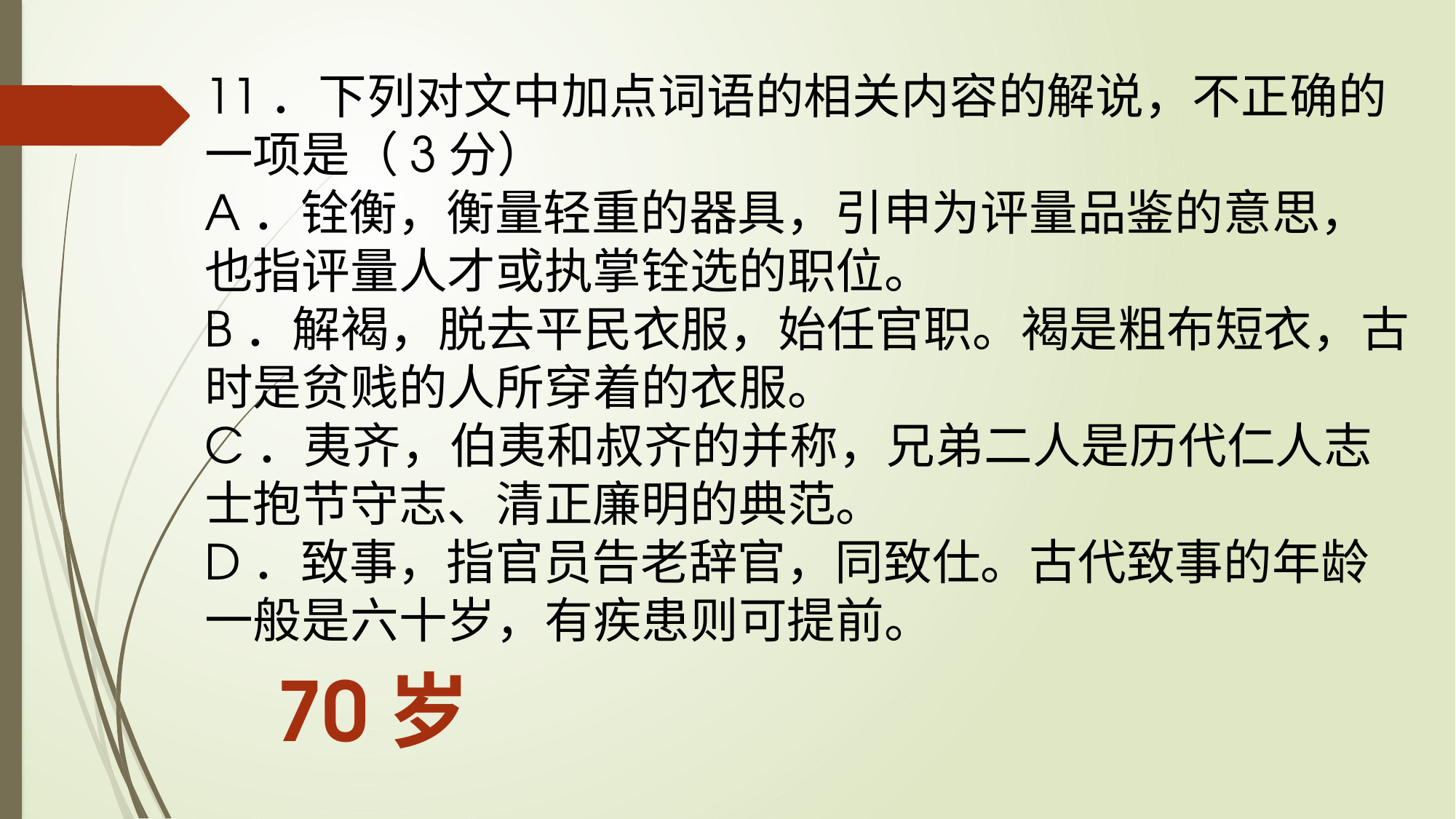

11．下列对文中加点词语的相关内容的解说，不正确的一项是（3分）A．铨衡，衡量轻重的器具，引申为评量品鉴的意思，也指评量人才或执掌铨选的职位。B．解褐，脱去平民衣服，始任官职。褐是粗布短衣，古时是贫贱的人所穿着的衣服。C．夷齐，伯夷和叔齐的并称，兄弟二人是历代仁人志士抱节守志、清正廉明的典范。D．致事，指官员告老辞官，同致仕。古代致事的年龄一般是六十岁，有疾患则可提前。
# 70岁